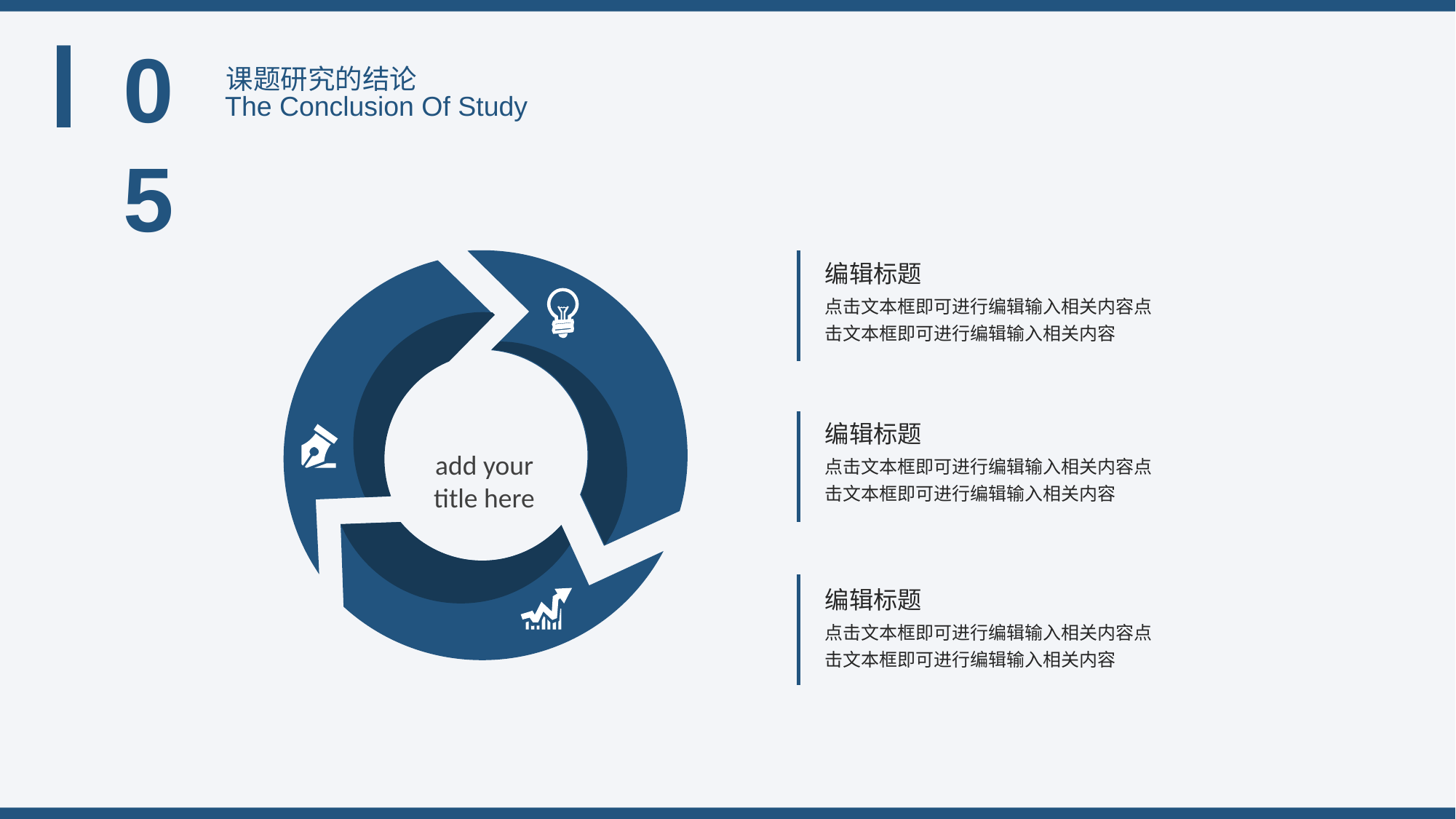

课题研究的结论
05

The Conclusion Of Study

编辑标题

点击文本框即可进行编辑输入相关内容点击文本框即可进行编辑输入相关内容

编辑标题

点击文本框即可进行编辑输入相关内容点击文本框即可进行编辑输入相关内容

编辑标题

点击文本框即可进行编辑输入相关内容点击文本框即可进行编辑输入相关内容
add your title here